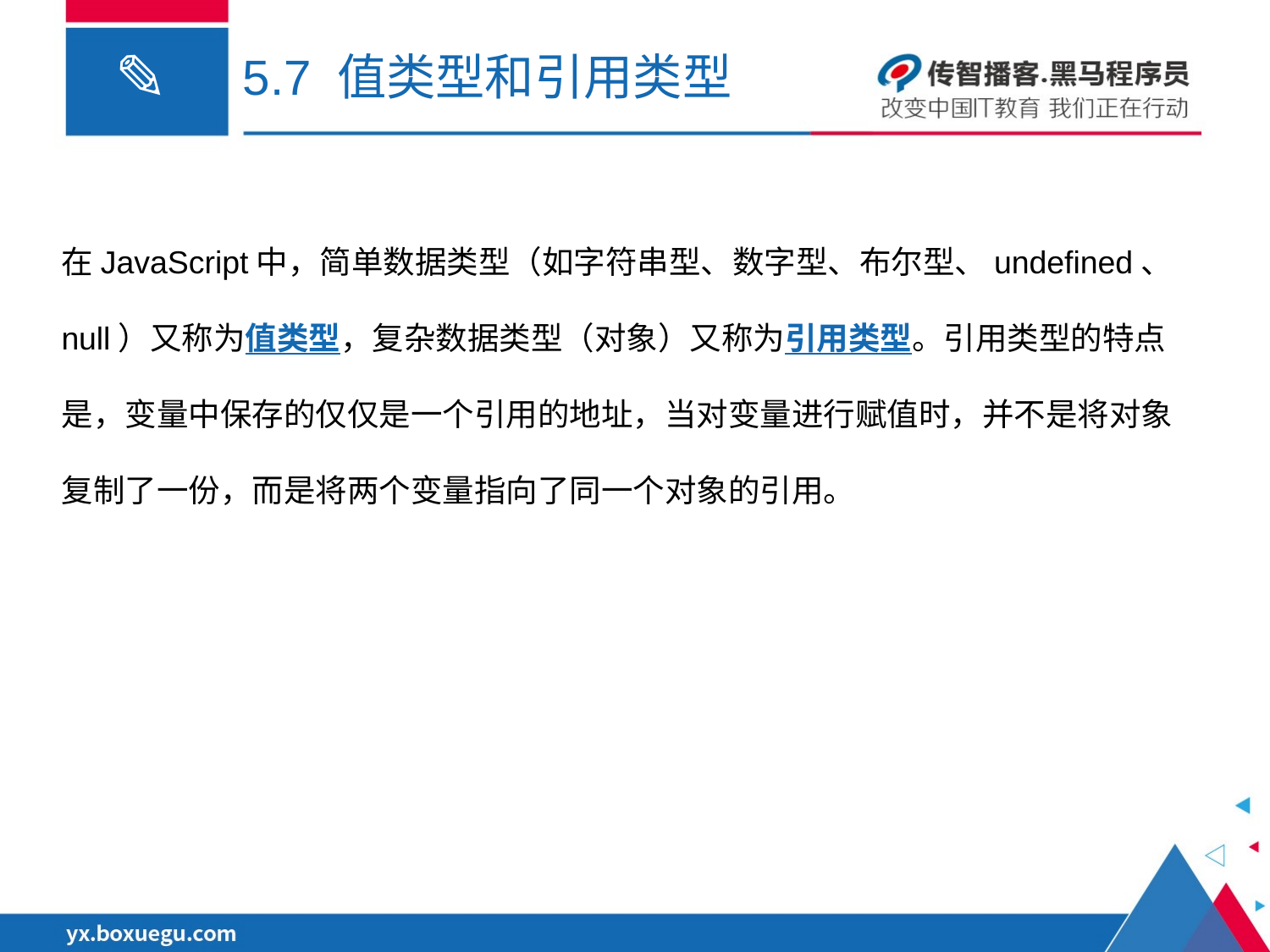

# 5.7 值类型和引用类型
在JavaScript中，简单数据类型（如字符串型、数字型、布尔型、undefined、null）又称为值类型，复杂数据类型（对象）又称为引用类型。引用类型的特点是，变量中保存的仅仅是一个引用的地址，当对变量进行赋值时，并不是将对象复制了一份，而是将两个变量指向了同一个对象的引用。